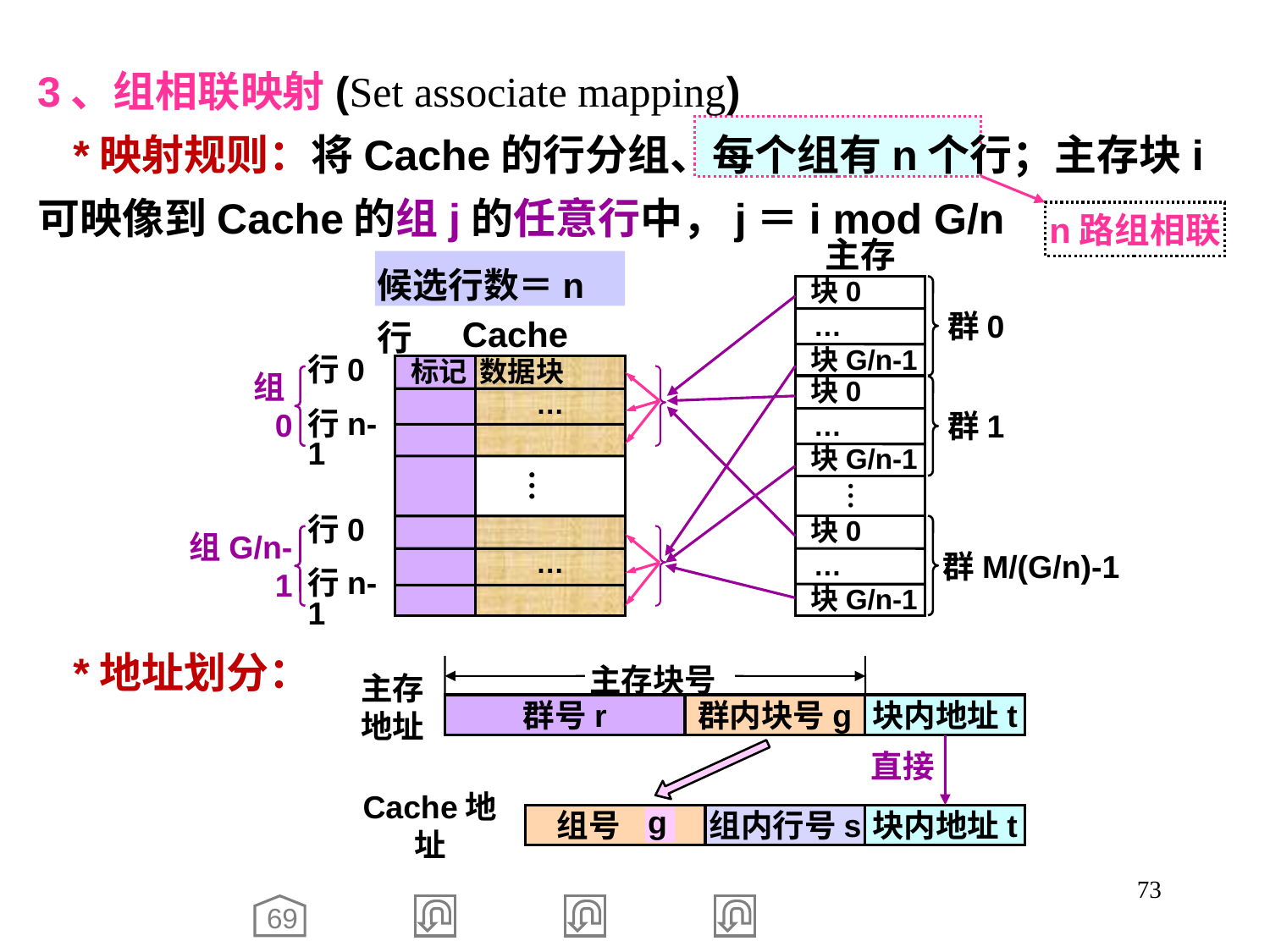

3、组相联映射(Set associate mapping)
   *映射规则：将Cache的行分组、每个组有n个行；主存块i可映像到Cache的组j的任意行中，j＝i mod G/n

   *地址划分：

n路组相联
主存
候选行数＝n行
 块0
  …
 块G/n-1

群0

Cache

行0

 标记  数据块

…

 块0
  …
 块G/n-1

组0

群1

行n-1

…
…
 块0
  …
 块G/n-1

行0

…

组G/n-1

行n-1

群M/(G/n)-1

主存块号

主存
地址

群号r
群内块号g
块内地址t

直接
Cache地址
   组号
组内行号s
块内地址t

g
73

69